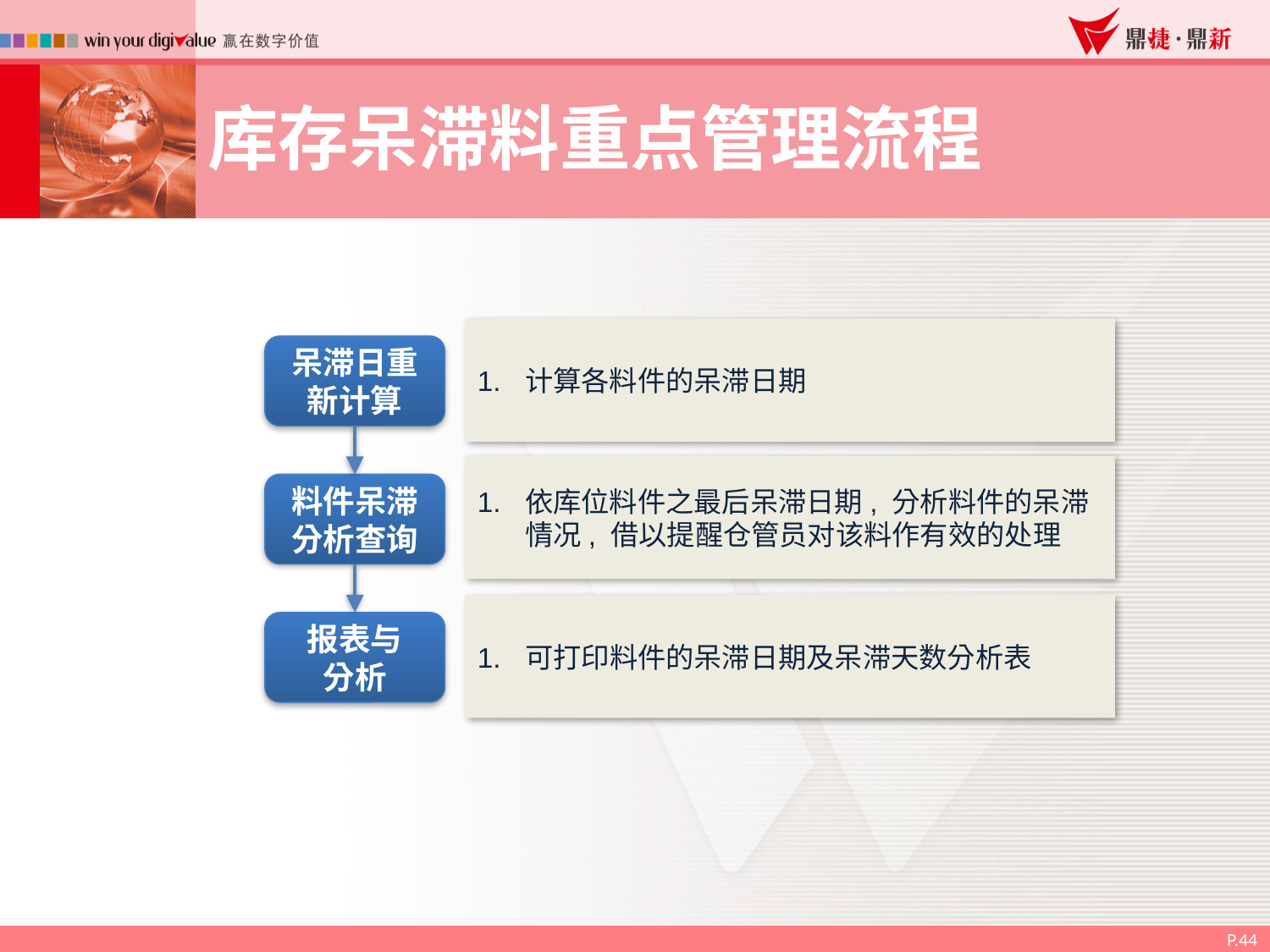

库存呆滞料重点管理流程
计算各料件的呆滞日期
呆滞日重新计算
依库位料件之最后呆滞日期, 分析料件的呆滞情况, 借以提醒仓管员对该料作有效的处理
料件呆滞分析查询
可打印料件的呆滞日期及呆滞天数分析表
报表与
分析